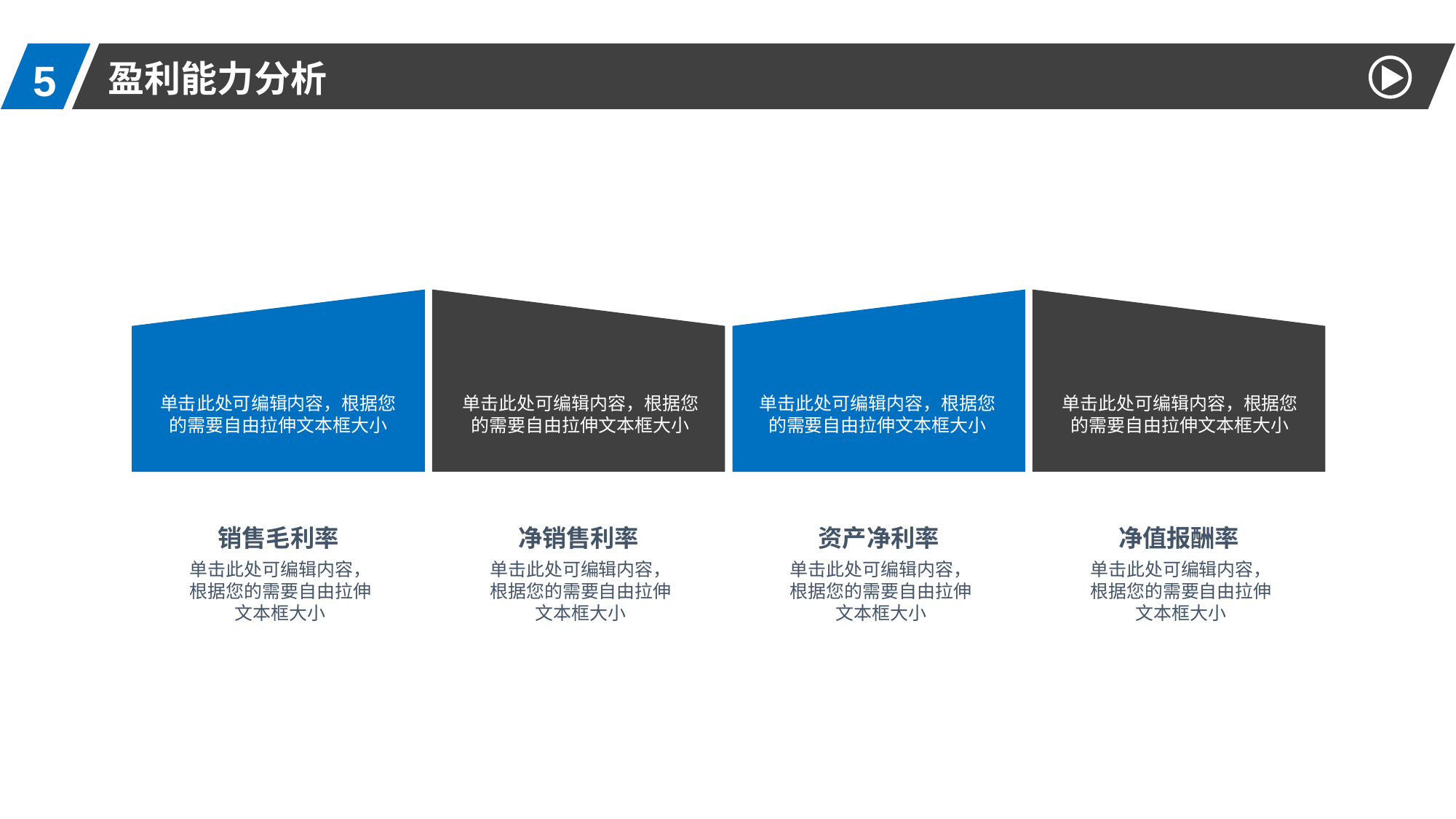

5
盈利能力分析

单击此处可编辑内容，根据您的需要自由拉伸文本框大小
单击此处可编辑内容，根据您的需要自由拉伸文本框大小
单击此处可编辑内容，根据您的需要自由拉伸文本框大小
单击此处可编辑内容，根据您的需要自由拉伸文本框大小
销售毛利率
净销售利率
资产净利率
净值报酬率
单击此处可编辑内容，根据您的需要自由拉伸文本框大小
单击此处可编辑内容，根据您的需要自由拉伸文本框大小
单击此处可编辑内容，根据您的需要自由拉伸文本框大小
单击此处可编辑内容，根据您的需要自由拉伸文本框大小